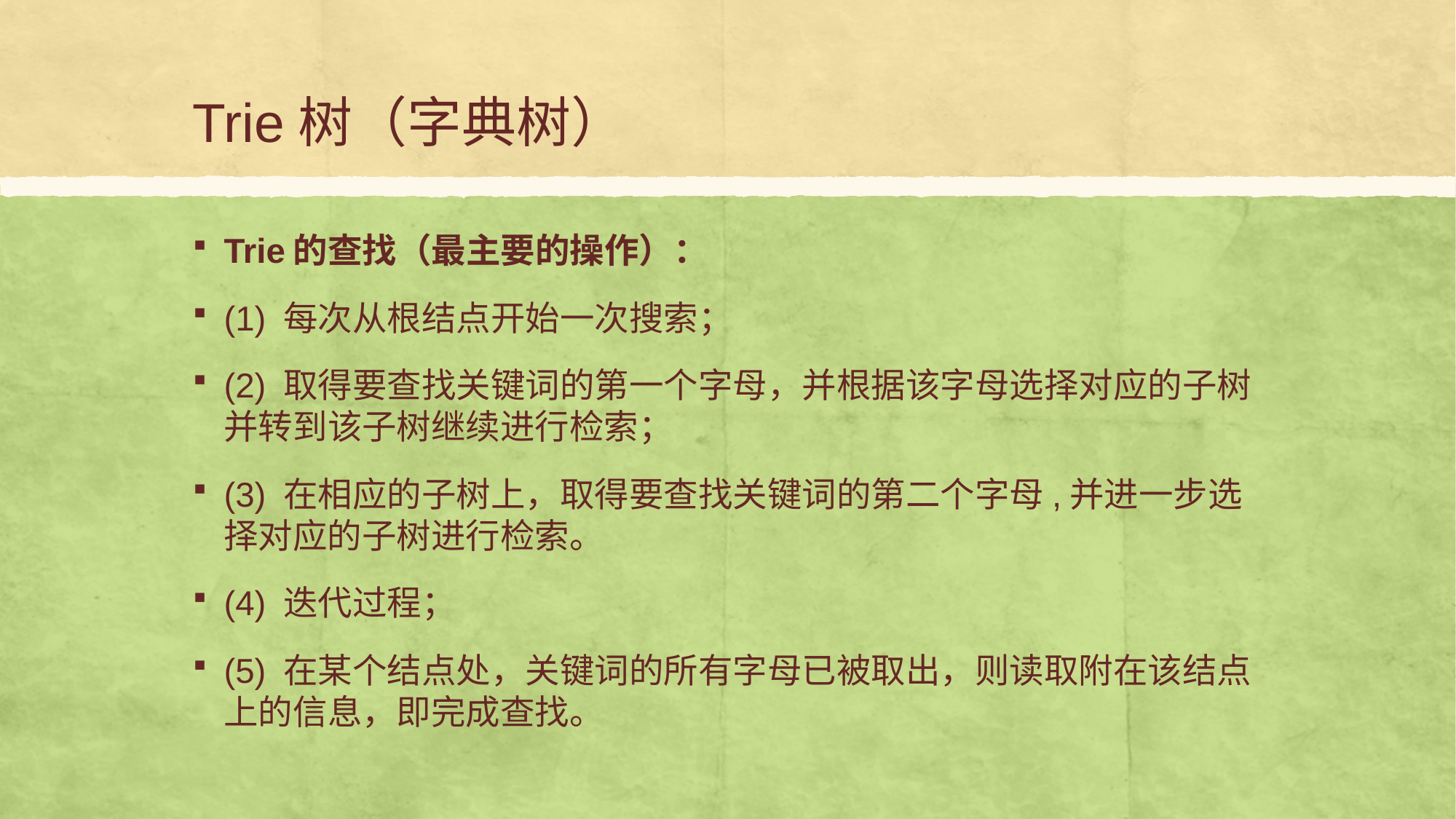

# Trie树（字典树）
Trie的查找（最主要的操作）：
(1) 每次从根结点开始一次搜索；
(2) 取得要查找关键词的第一个字母，并根据该字母选择对应的子树并转到该子树继续进行检索；
(3) 在相应的子树上，取得要查找关键词的第二个字母,并进一步选择对应的子树进行检索。
(4) 迭代过程；
(5) 在某个结点处，关键词的所有字母已被取出，则读取附在该结点上的信息，即完成查找。